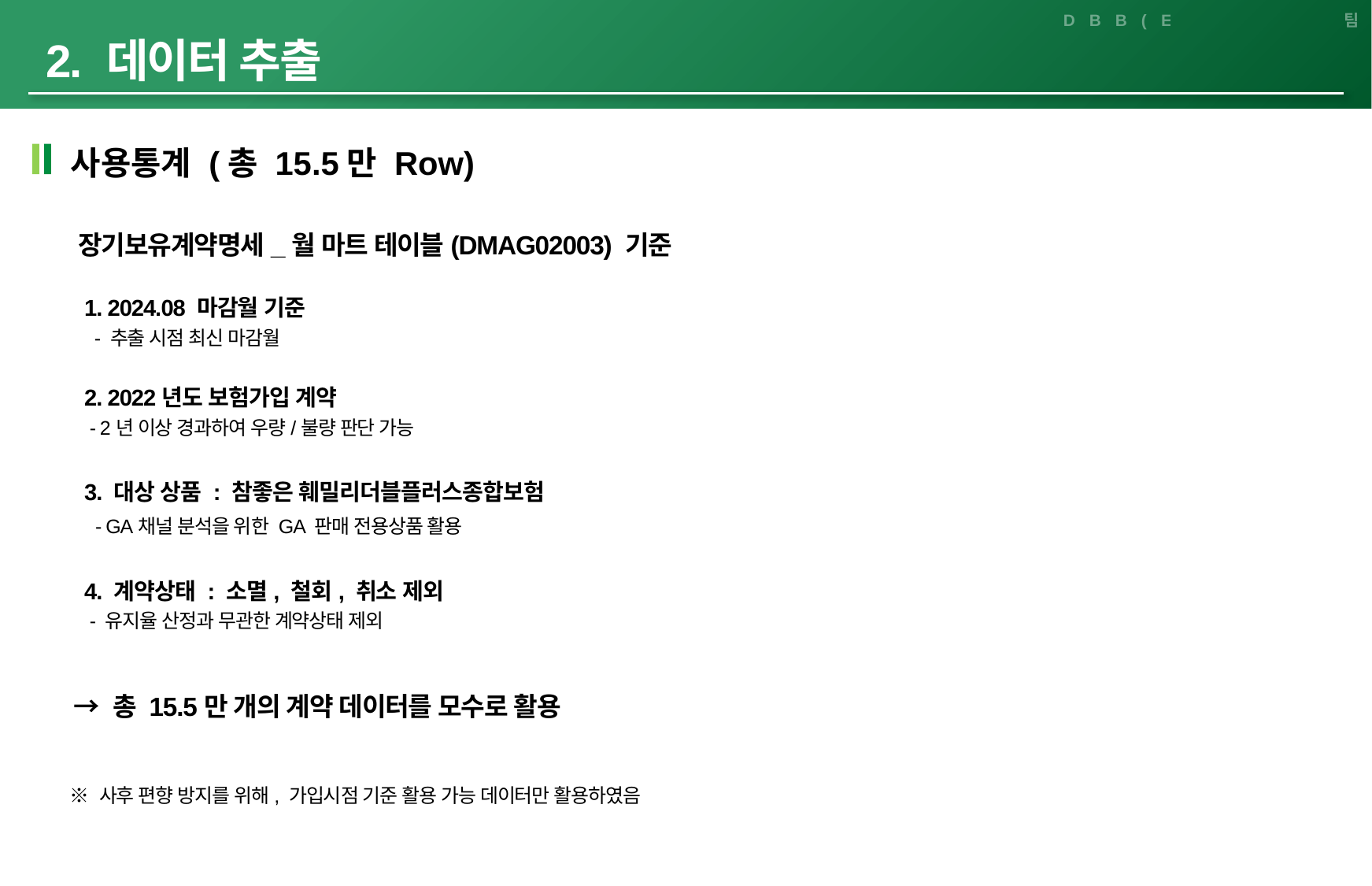

DBB(Expert)3팀
2. 데이터 추출
사용통계 (총 15.5만 Row)

  장기보유계약명세_월 마트 테이블(DMAG02003) 기준

    1. 2024.08 마감월 기준
       - 추출 시점 최신 마감월

    2. 2022년도 보험가입 계약
      - 2년 이상 경과하여 우량/불량 판단 가능

    3. 대상 상품 : 참좋은 훼밀리더블플러스종합보험
      - GA채널 분석을 위한 GA 판매 전용상품 활용

    4. 계약상태 : 소멸, 철회, 취소 제외
      - 유지율 산정과 무관한 계약상태 제외

  → 총 15.5만 개의 계약 데이터를 모수로 활용

  ※ 사후 편향 방지를 위해, 가입시점 기준 활용 가능 데이터만 활용하였음